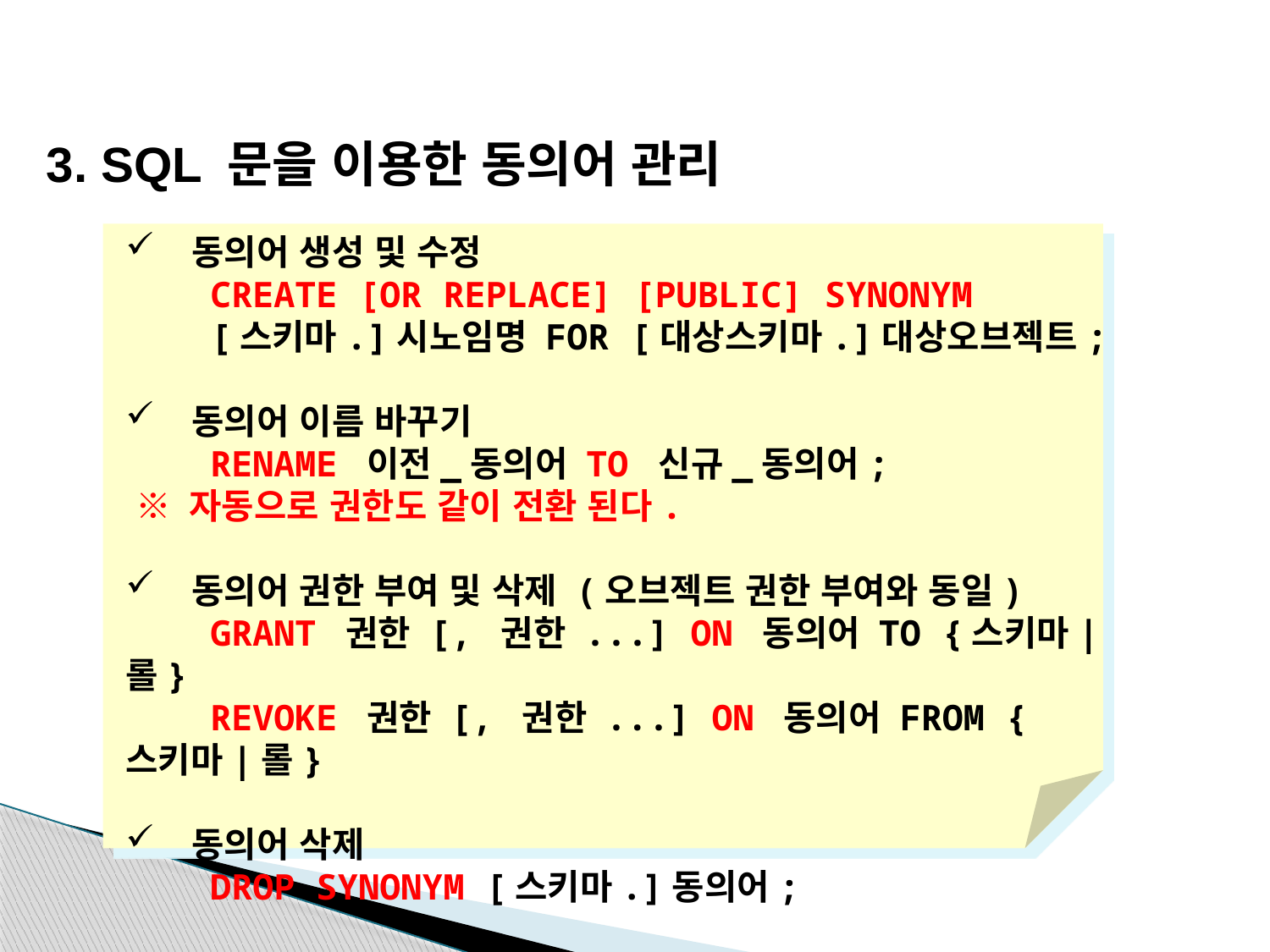

3. SQL 문을 이용한 동의어 관리
 동의어 생성 및 수정
    CREATE [OR REPLACE] [PUBLIC] SYNONYM
    [스키마.]시노임명 FOR [대상스키마.]대상오브젝트;

 동의어 이름 바꾸기
    RENAME 이전_동의어 TO 신규_동의어;
 ※ 자동으로 권한도 같이 전환 된다.

 동의어 권한 부여 및 삭제 (오브젝트 권한 부여와 동일)
    GRANT 권한 [, 권한 ...] ON 동의어 TO {스키마|롤}
    REVOKE 권한 [, 권한 ...] ON 동의어 FROM {스키마|롤}

 동의어 삭제
    DROP SYNONYM [스키마.]동의어;